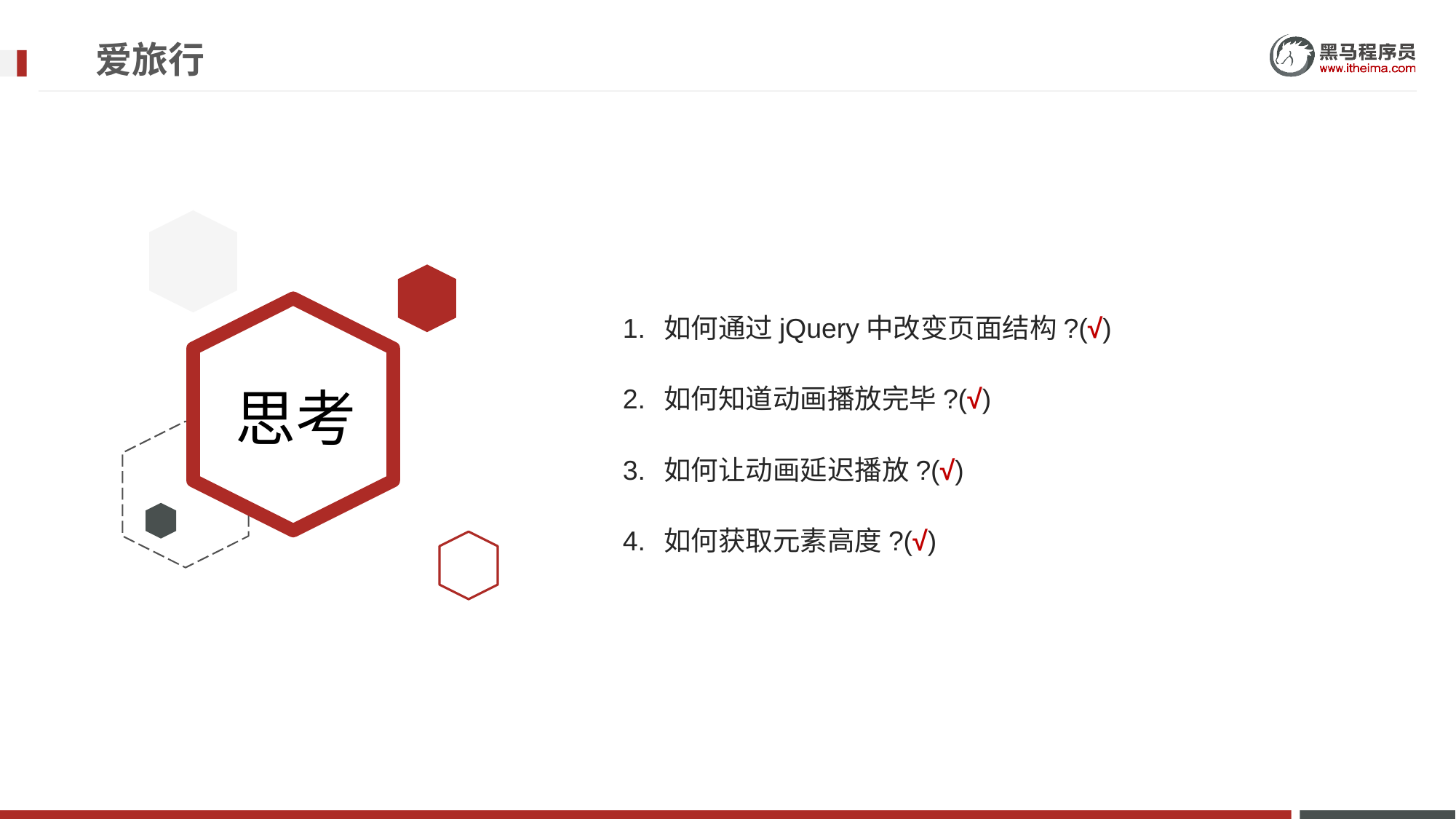

# 爱旅行
如何通过jQuery中改变页面结构?(√)
如何知道动画播放完毕?(√)
如何让动画延迟播放?(√)
如何获取元素高度?(√)